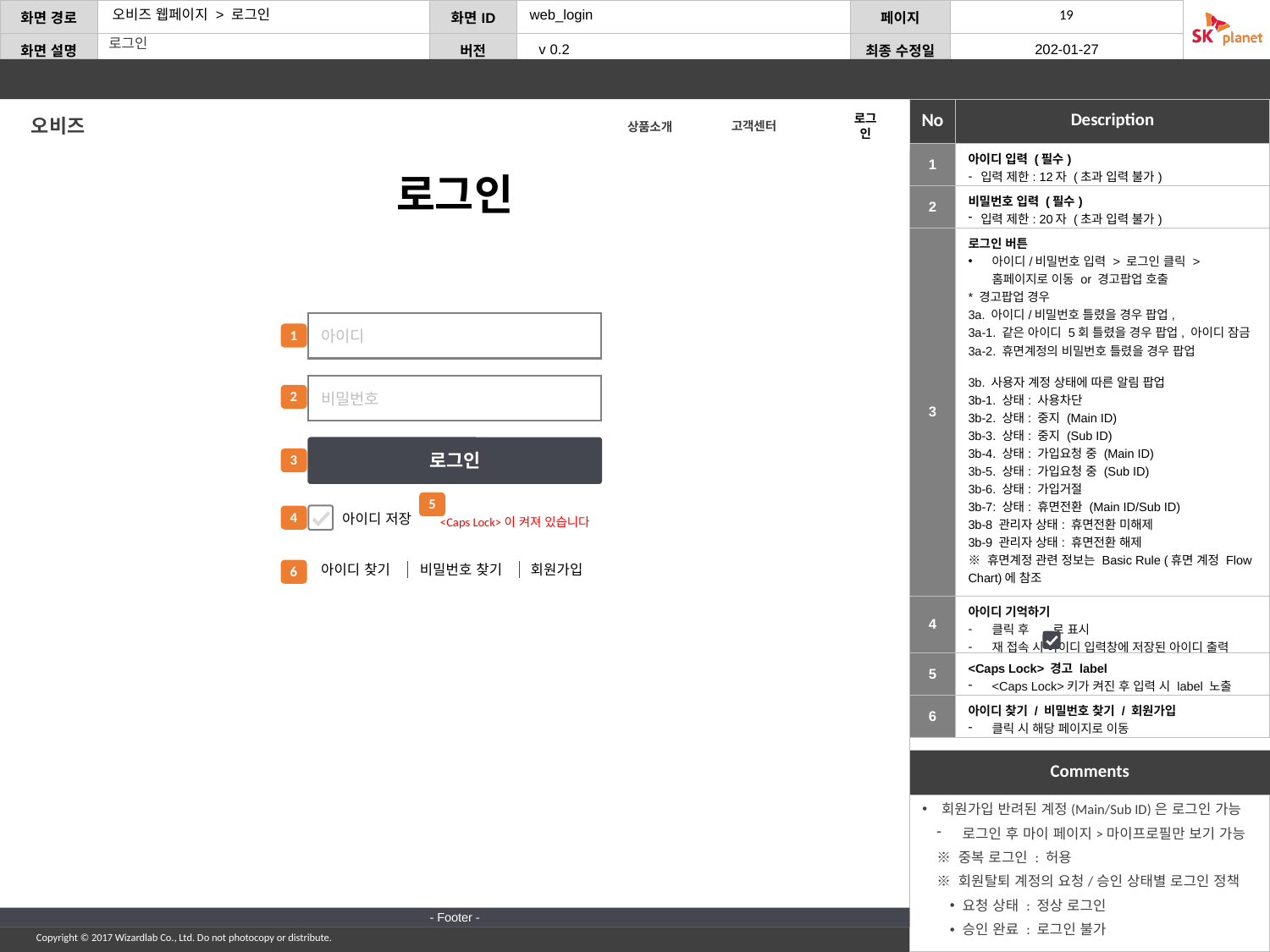

web_login
로그인

오비즈
로그인
고객센터
상품소개
| 1 | 아이디 입력 (필수) 입력 제한: 12자 (초과 입력 불가) |
| --- | --- |
| 2 | 비밀번호 입력 (필수) 입력 제한: 20자 (초과 입력 불가) |
| 3 | 로그인 버튼 아이디/비밀번호 입력 > 로그인 클릭 > 홈페이지로 이동 or 경고팝업 호출 \* 경고팝업 경우 3a. 아이디/비밀번호 틀렸을 경우 팝업, 3a-1. 같은 아이디 5회 틀렸을 경우 팝업, 아이디 잠금 3a-2. 휴면계정의 비밀번호 틀렸을 경우 팝업 3b. 사용자 계정 상태에 따른 알림 팝업 3b-1. 상태: 사용차단 3b-2. 상태: 중지 (Main ID) 3b-3. 상태: 중지 (Sub ID) 3b-4. 상태: 가입요청 중 (Main ID) 3b-5. 상태: 가입요청 중 (Sub ID) 3b-6. 상태: 가입거절 3b-7: 상태: 휴면전환 (Main ID/Sub ID) 3b-8 관리자 상태: 휴면전환 미해제 3b-9 관리자 상태: 휴면전환 해제 ※ 휴면계정 관련 정보는 Basic Rule (휴면 계정 Flow Chart)에 참조 3c. 3개월 주기로 비밀번호 변경 팝업 취소를 클릭 시 로그인 불가 (비밀번호 변경 팝업 노출 케이스 참조) |
| 4 | 아이디 기억하기 클릭 후 로 표시 재 접속 시 아이디 입력창에 저장된 아이디 출력 |
| 5 | <Caps Lock> 경고 label <Caps Lock>키가 켜진 후 입력 시 label 노출 |
| 6 | 아이디 찾기 / 비밀번호 찾기 / 회원가입 클릭 시 해당 페이지로 이동 |
로그인
아이디
비밀번호
로그인
아이디 저장

아이디 찾기
비밀번호 찾기
회원가입

1

2

3

5

4
<Caps Lock>이 켜져 있습니다

6

회원가입 반려된 계정(Main/Sub ID)은 로그인 가능
로그인 후 마이 페이지>마이프로필만 보기 가능
※ 중복 로그인 : 허용
※ 회원탈퇴 계정의 요청/승인 상태별 로그인 정책
요청 상태 : 정상 로그인
승인 완료 : 로그인 불가
- Footer -